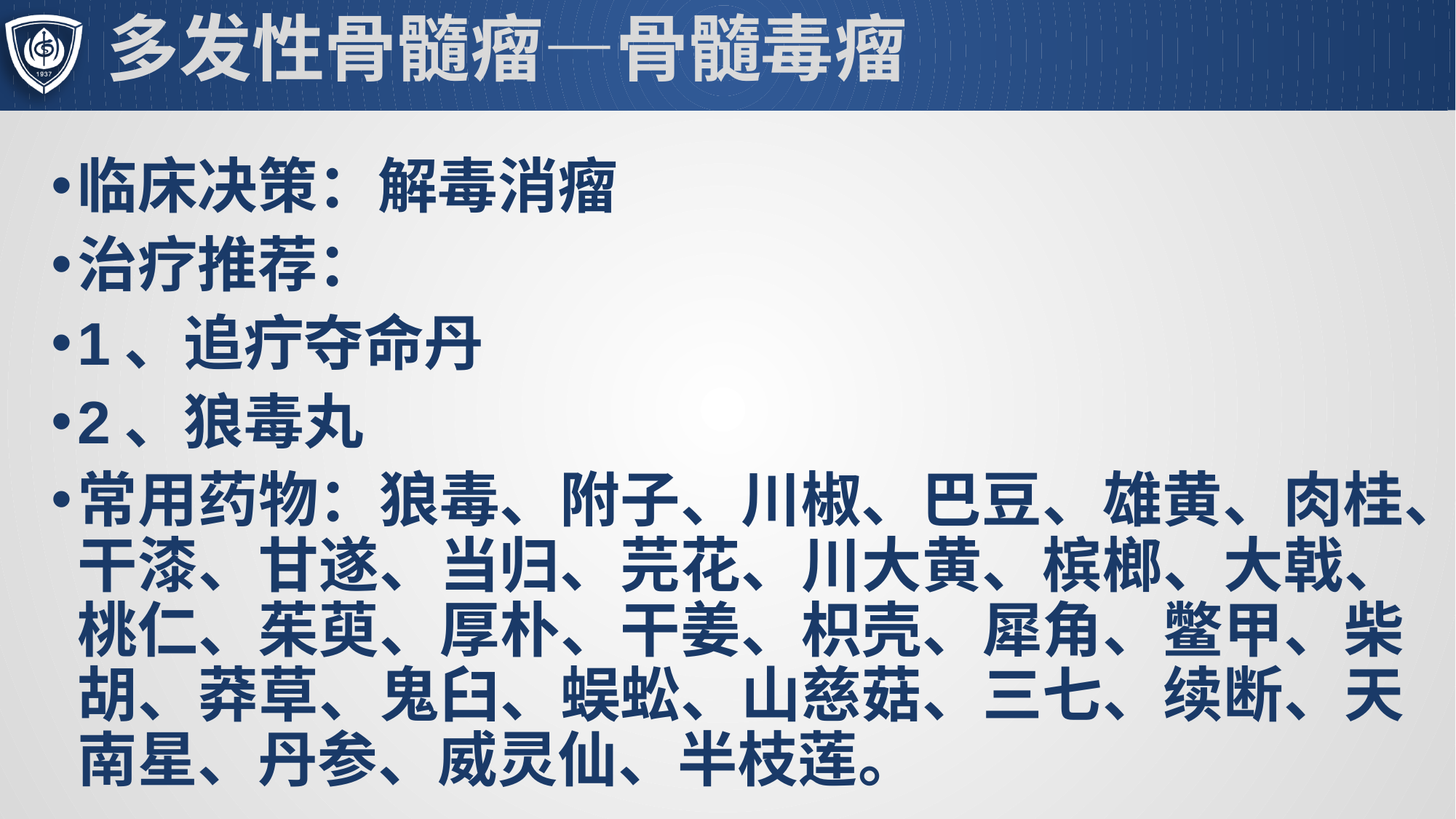

# 多发性骨髓瘤—骨髓毒瘤
临床决策：解毒消瘤
治疗推荐：
1、追疔夺命丹
2、狼毒丸
常用药物：狼毒、附子、川椒、巴豆、雄黄、肉桂、干漆、甘遂、当归、芫花、川大黄、槟榔、大戟、桃仁、茱萸、厚朴、干姜、枳壳、犀角、鳖甲、柴胡、莽草、鬼臼、蜈蚣、山慈菇、三七、续断、天南星、丹参、威灵仙、半枝莲。